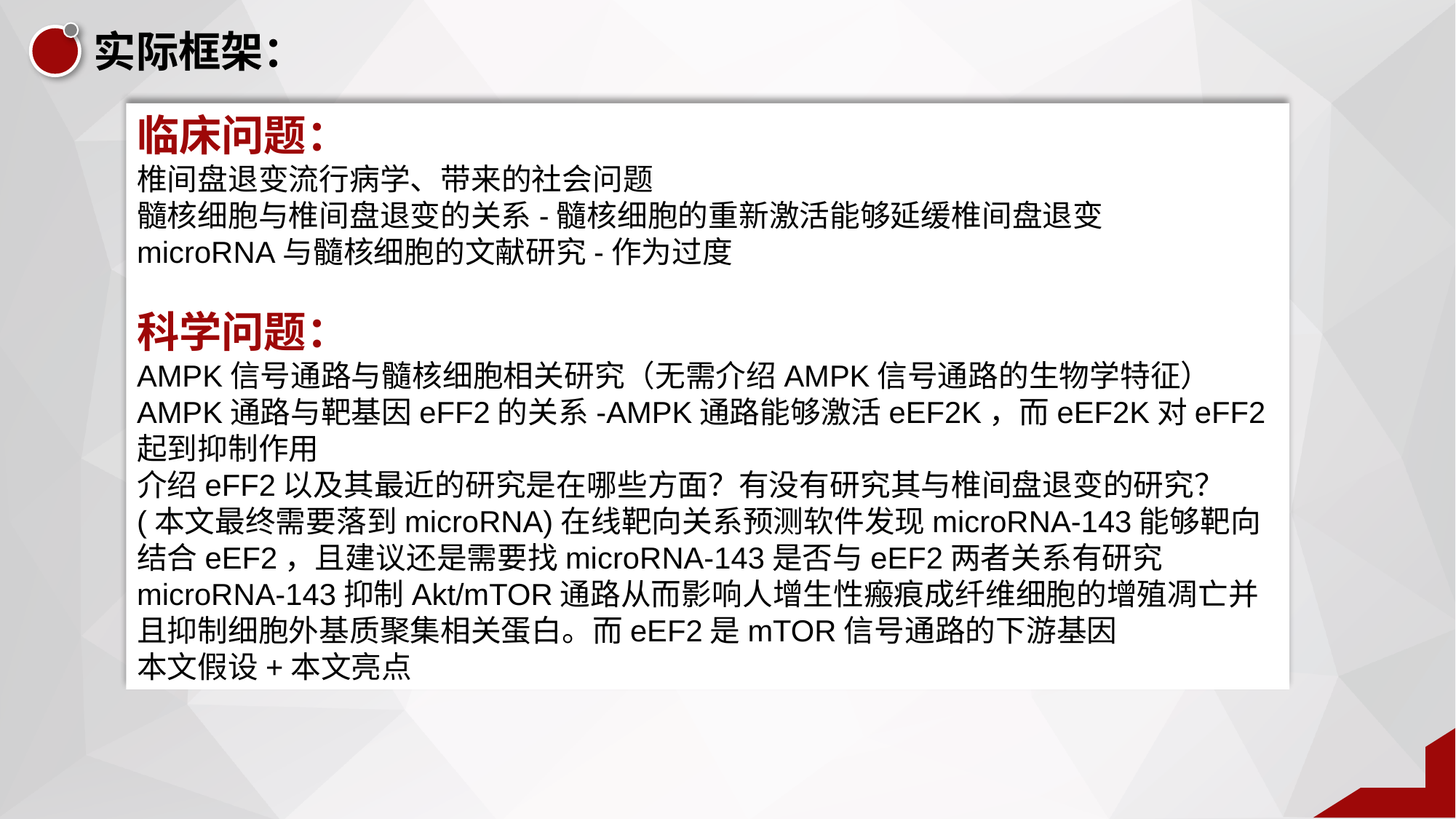

实际框架：

临床问题：
椎间盘退变流行病学、带来的社会问题
髓核细胞与椎间盘退变的关系-髓核细胞的重新激活能够延缓椎间盘退变
microRNA与髓核细胞的文献研究-作为过度

科学问题：
AMPK信号通路与髓核细胞相关研究（无需介绍AMPK信号通路的生物学特征）
AMPK通路与靶基因eFF2的关系-AMPK通路能够激活eEF2K，而eEF2K对eFF2起到抑制作用
介绍eFF2以及其最近的研究是在哪些方面？有没有研究其与椎间盘退变的研究？
(本文最终需要落到microRNA)在线靶向关系预测软件发现microRNA-143能够靶向结合eEF2，且建议还是需要找microRNA-143是否与eEF2两者关系有研究
microRNA-143抑制Akt/mTOR通路从而影响人增生性瘢痕成纤维细胞的增殖凋亡并且抑制细胞外基质聚集相关蛋白。而eEF2是mTOR信号通路的下游基因
本文假设+本文亮点